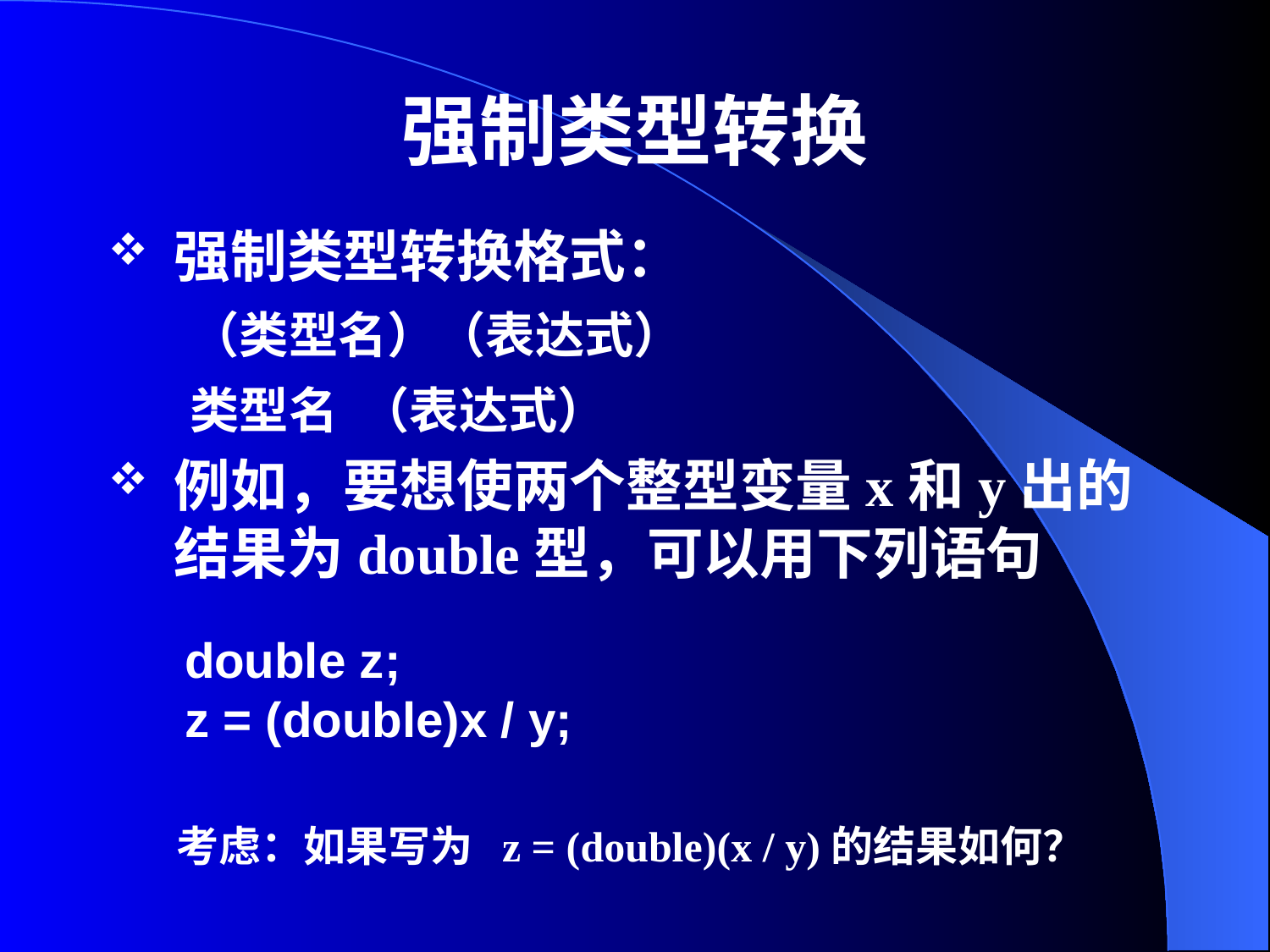

# 强制类型转换
强制类型转换格式：
（类型名）（表达式）
类型名  （表达式）
例如，要想使两个整型变量x和y出的结果为double型，可以用下列语句
double z;
z = (double)x / y;
考虑：如果写为  z = (double)(x / y)的结果如何？